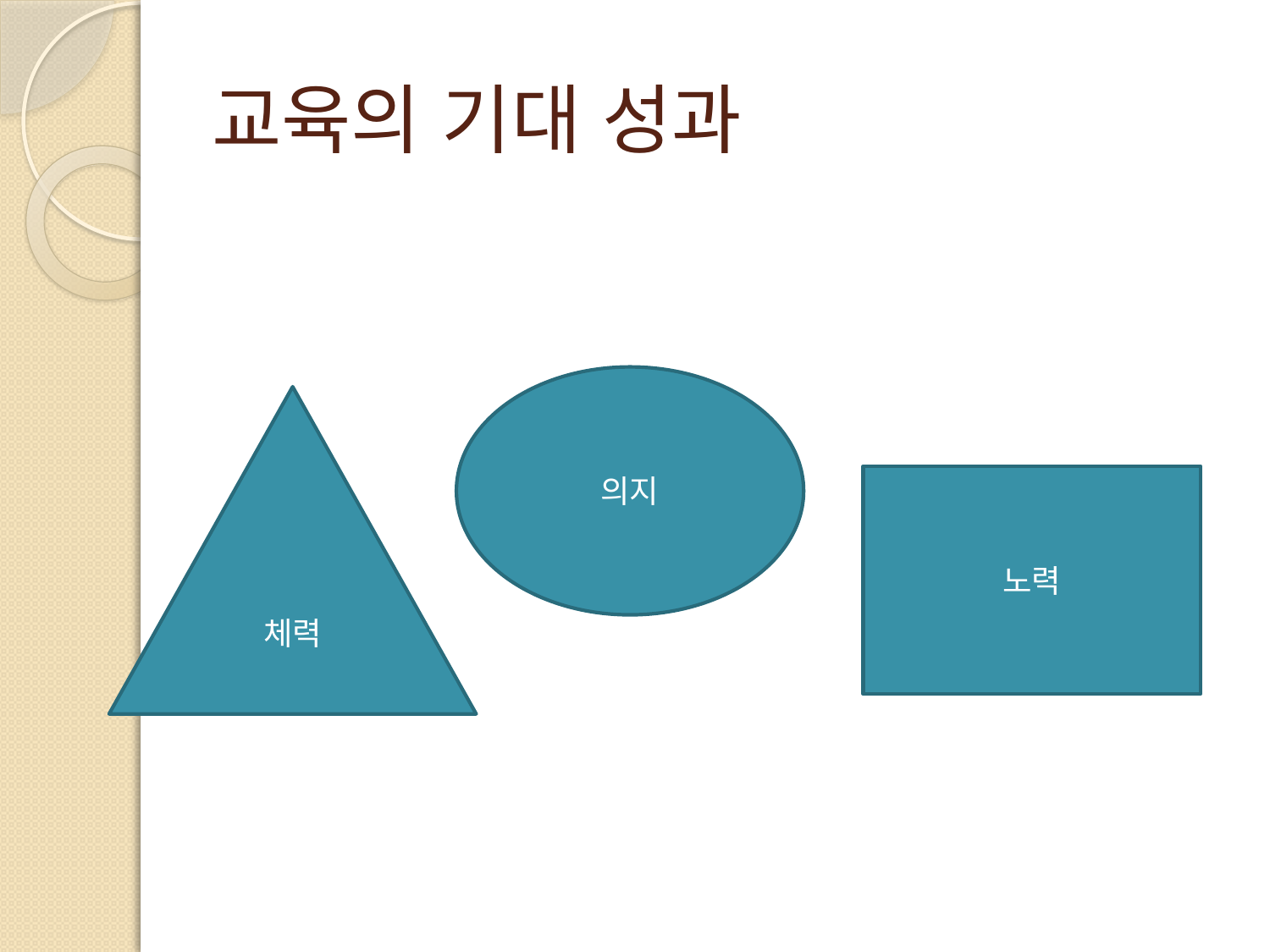

# 교육의 기대 성과
의지
체력
노력